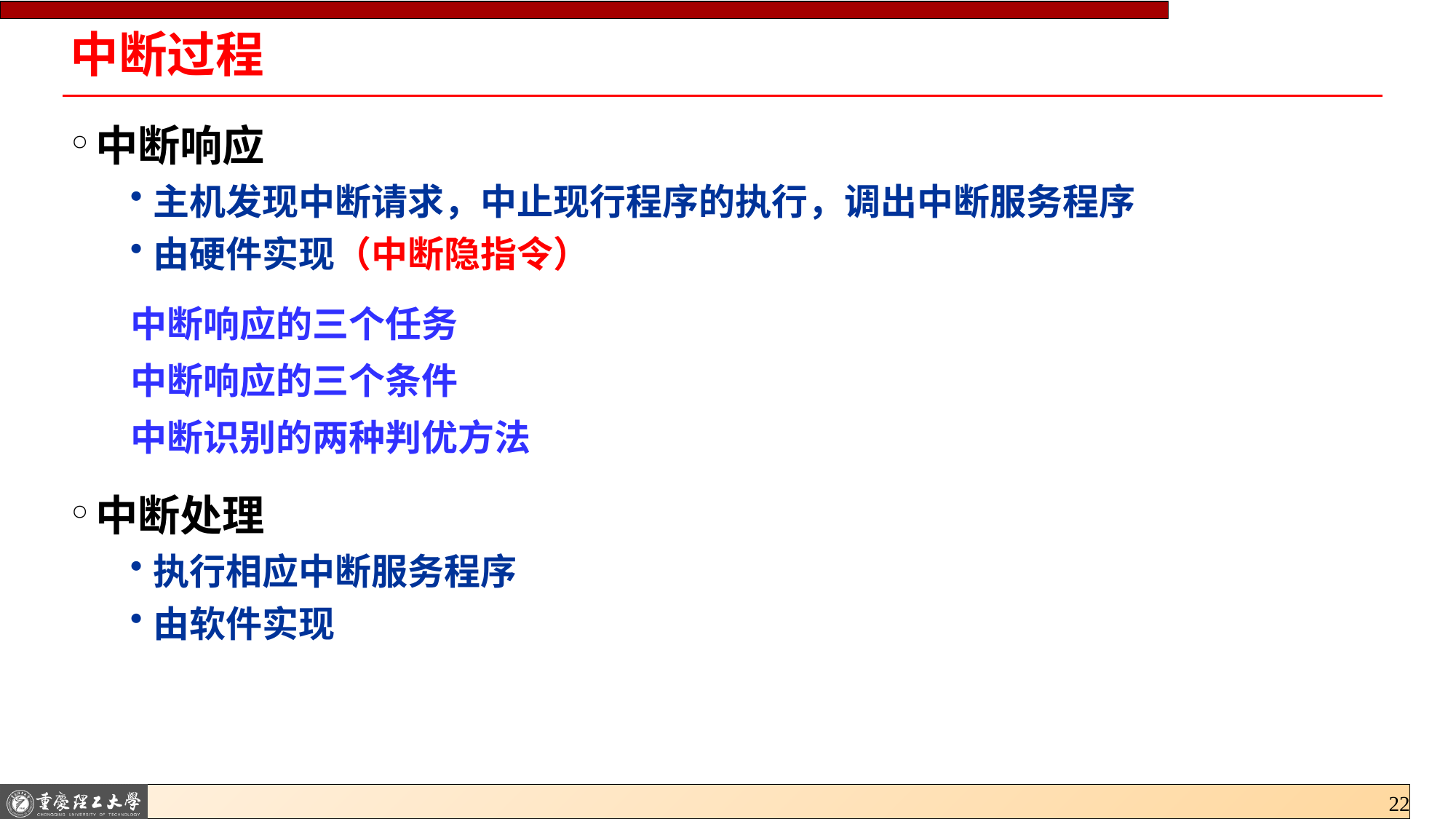

# 中断过程
中断响应
主机发现中断请求，中止现行程序的执行，调出中断服务程序
由硬件实现（中断隐指令）

中断处理
执行相应中断服务程序
由软件实现
中断响应的三个任务
中断响应的三个条件
中断识别的两种判优方法